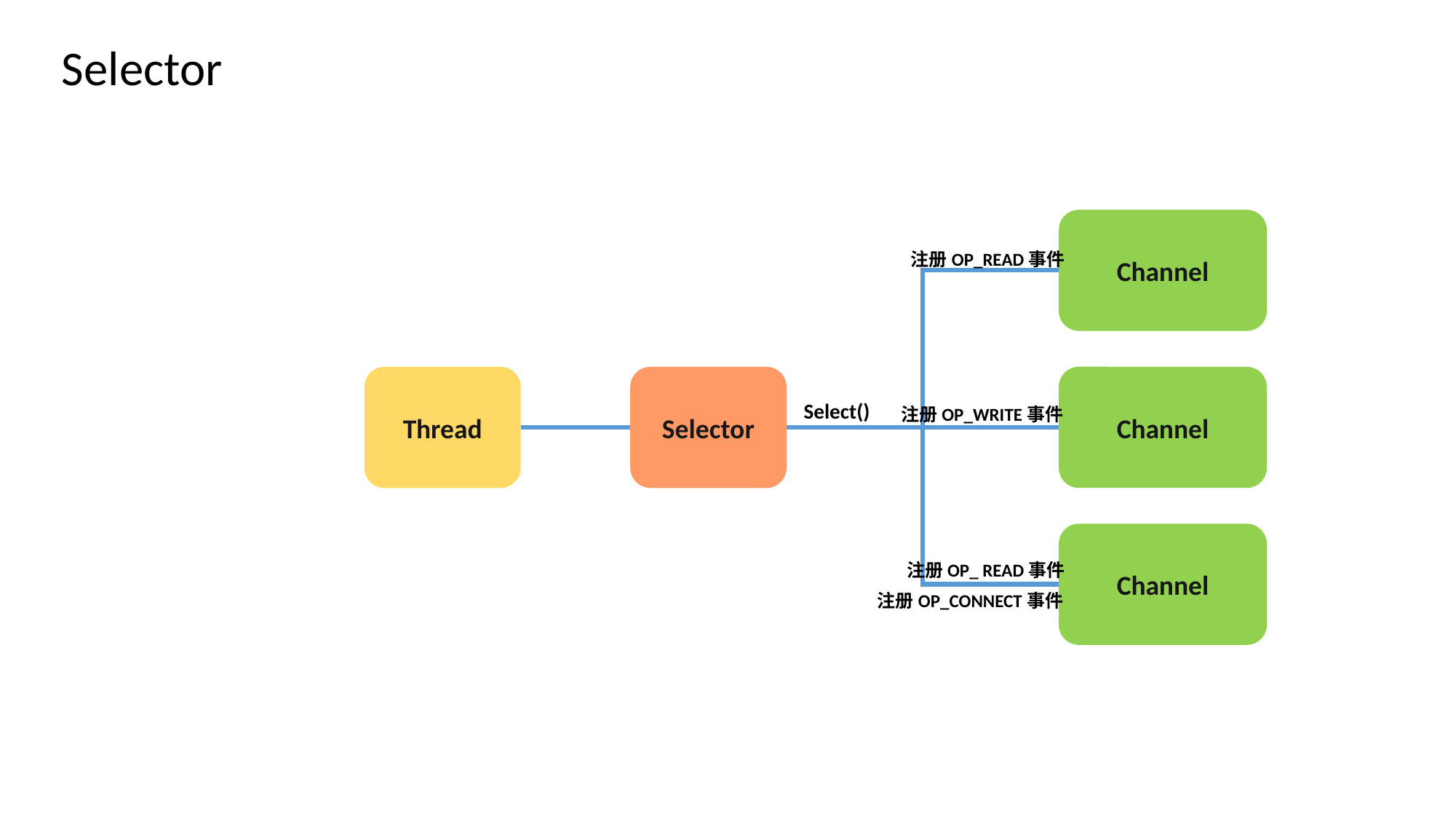

Selector
Channel
注册OP_READ事件
Channel
Thread
Selector
Select()
注册OP_WRITE事件
Channel
注册OP_ READ事件
注册OP_CONNECT事件